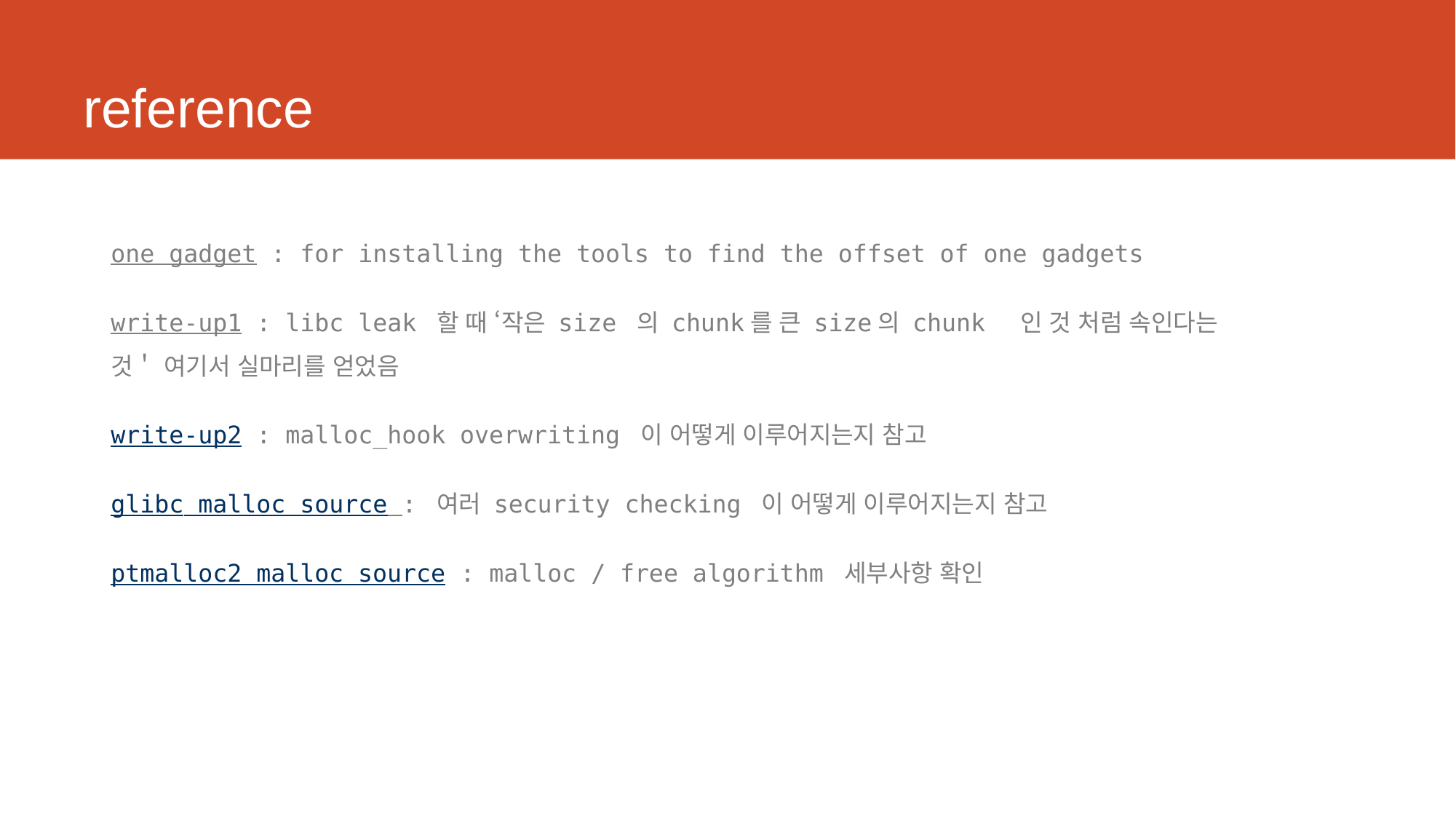

# reference
one gadget : for installing the tools to find the offset of one gadgets
write-up1 : libc leak 할 때 ‘작은 size 의 chunk를 큰 size의 chunk  인 것 처럼 속인다는 것＇ 여기서 실마리를 얻었음
write-up2 : malloc_hook overwriting 이 어떻게 이루어지는지 참고
glibc malloc source : 여러 security checking 이 어떻게 이루어지는지 참고
ptmalloc2 malloc source : malloc / free algorithm 세부사항 확인